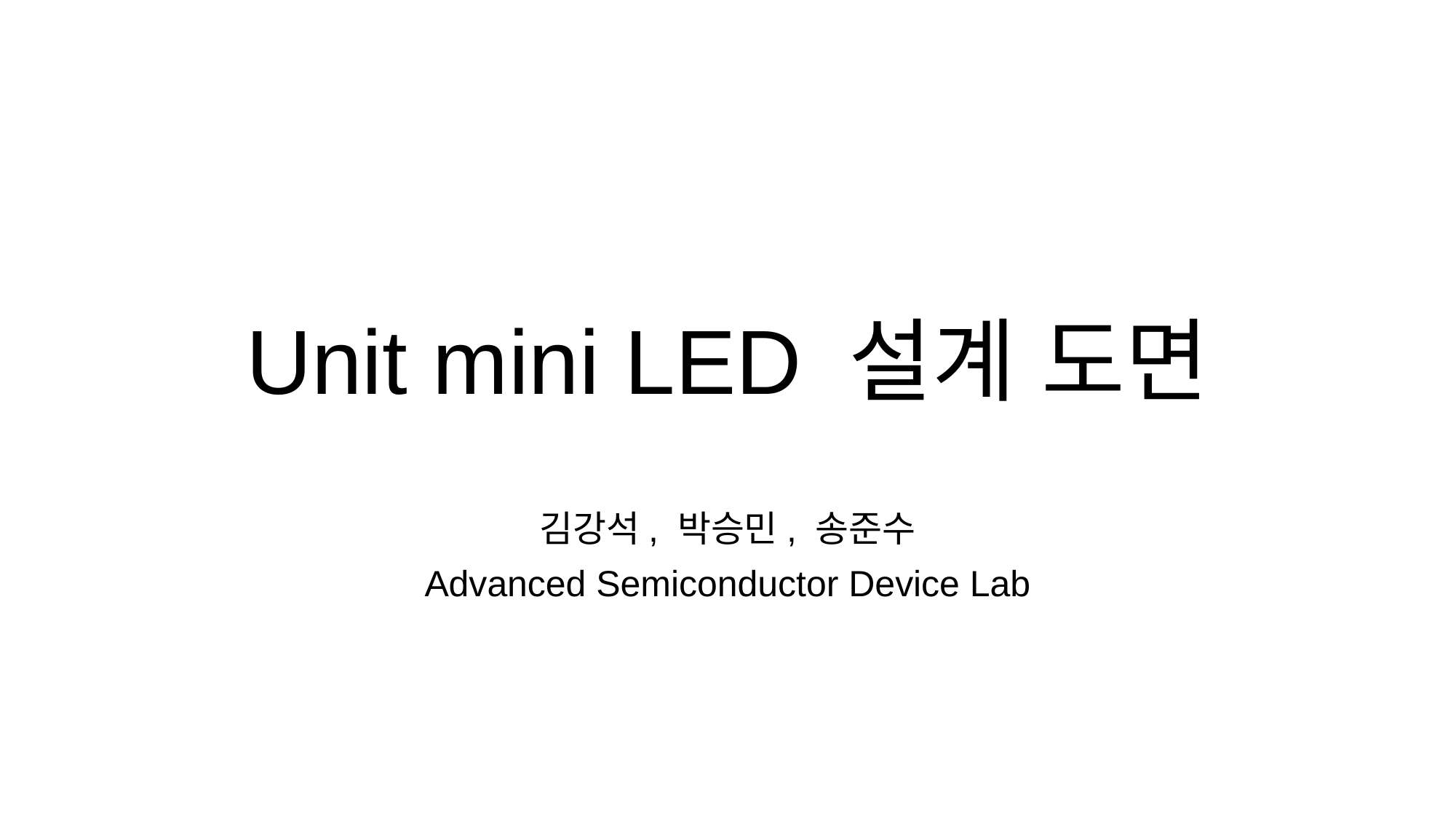

# Unit mini LED 설계 도면
김강석, 박승민, 송준수
Advanced Semiconductor Device Lab